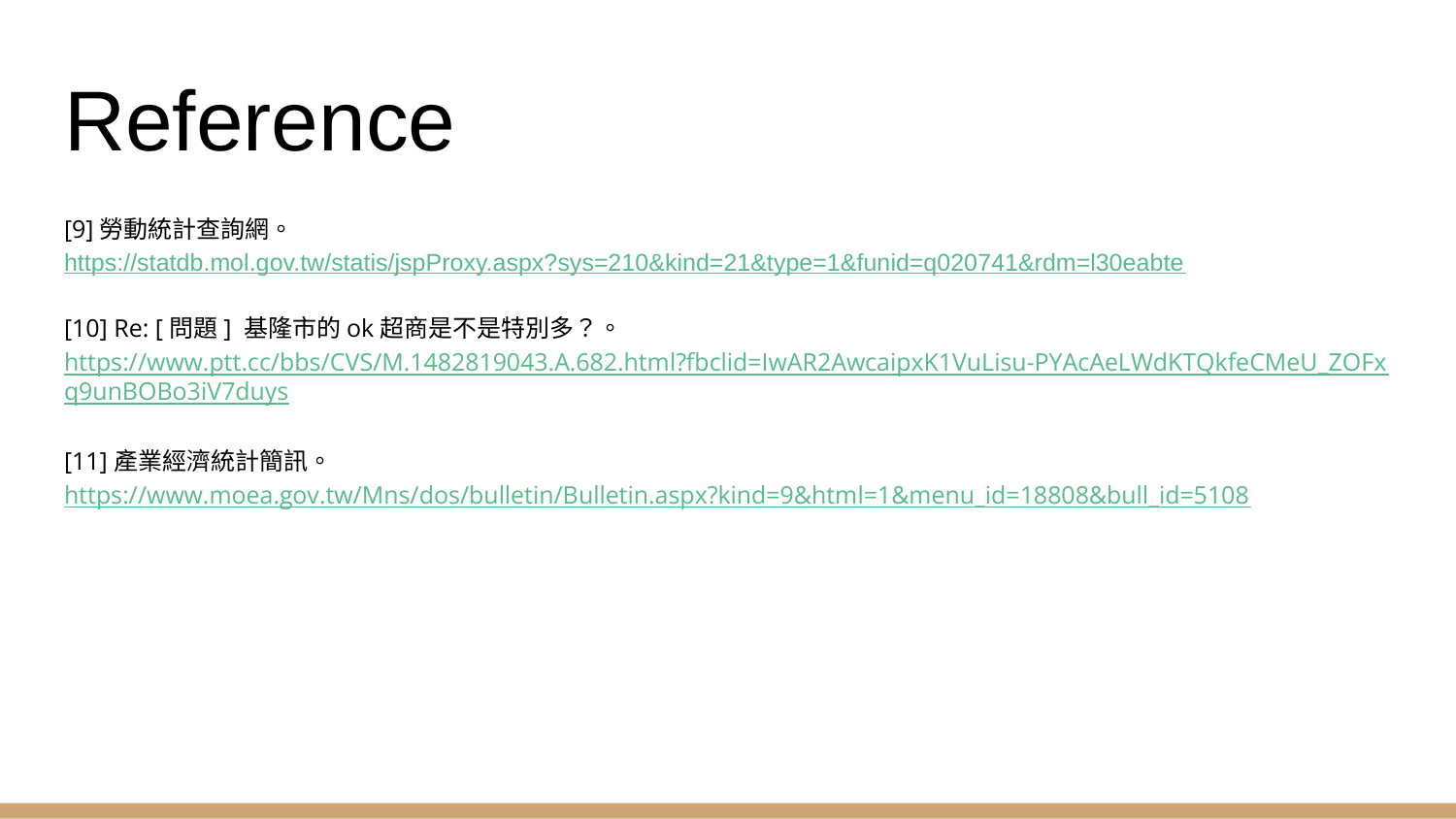

# Reference
[9]勞動統計查詢網。https://statdb.mol.gov.tw/statis/jspProxy.aspx?sys=210&kind=21&type=1&funid=q020741&rdm=l30eabte
[10] Re: [問題] 基隆市的ok超商是不是特別多？。https://www.ptt.cc/bbs/CVS/M.1482819043.A.682.html?fbclid=IwAR2AwcaipxK1VuLisu-PYAcAeLWdKTQkfeCMeU_ZOFxq9unBOBo3iV7duys
[11]產業經濟統計簡訊。https://www.moea.gov.tw/Mns/dos/bulletin/Bulletin.aspx?kind=9&html=1&menu_id=18808&bull_id=5108